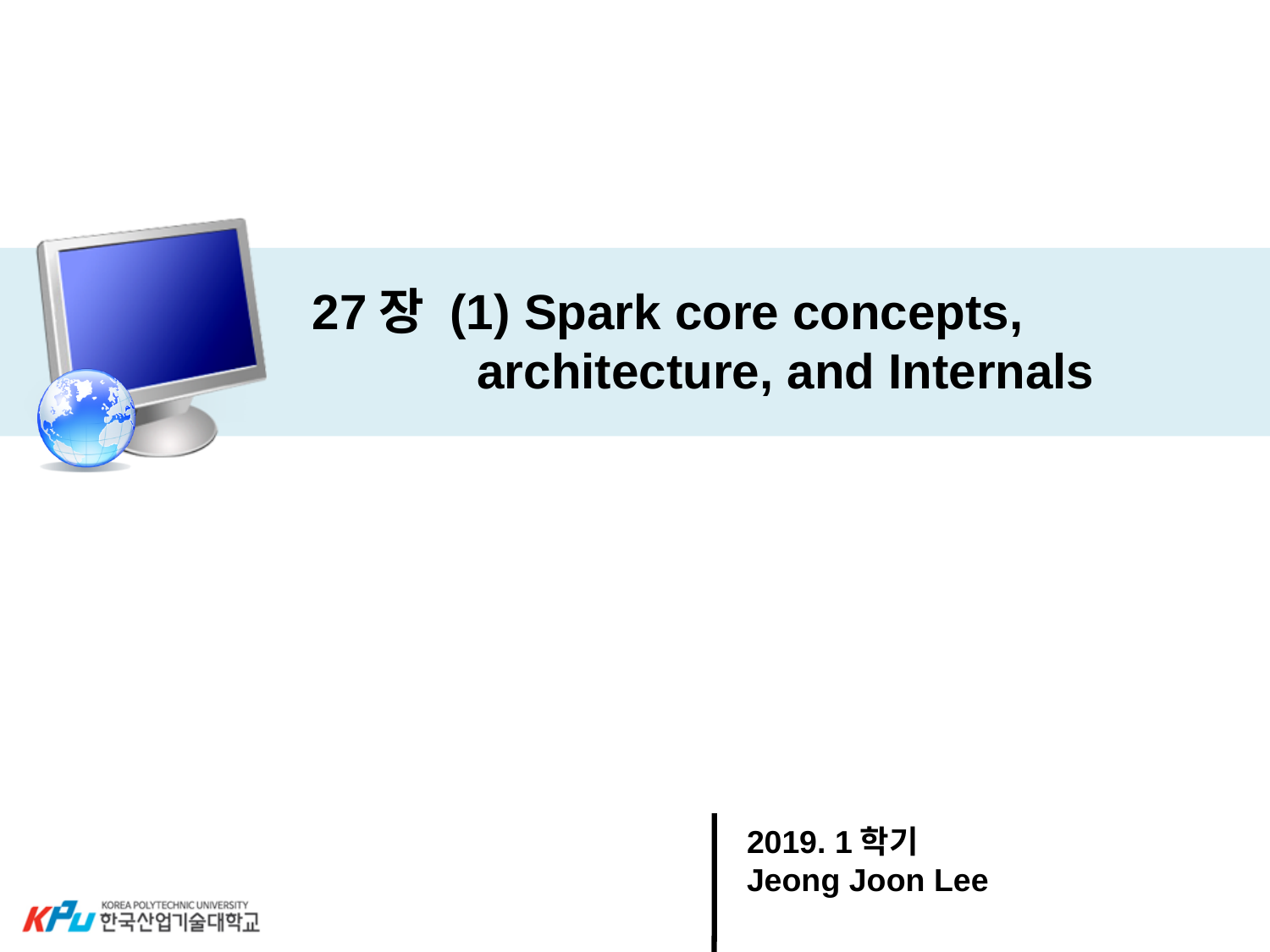

# 27장 (1) Spark core concepts, architecture, and Internals
2019. 1학기
Jeong Joon Lee